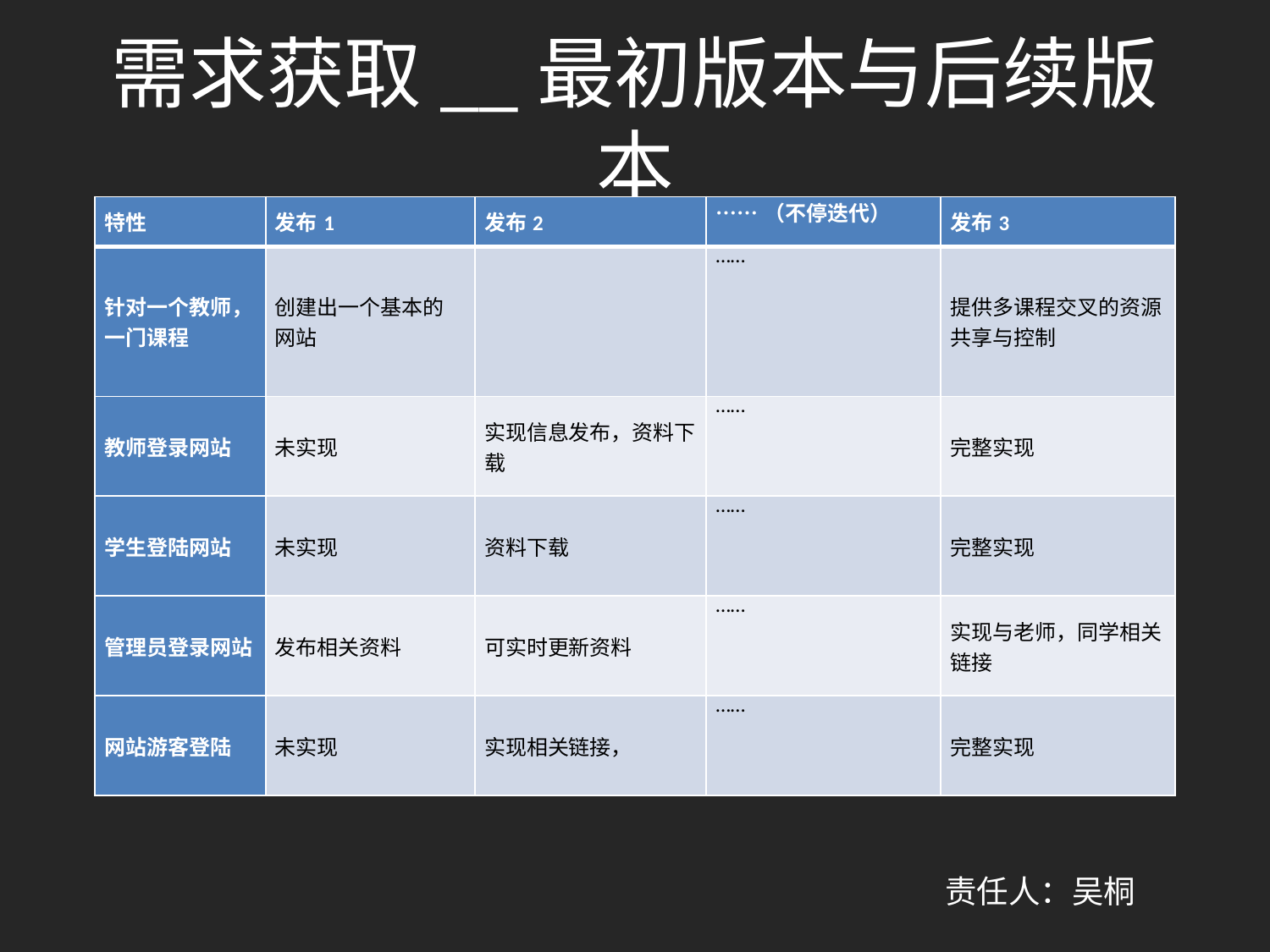

# 需求获取__最初版本与后续版本
| 特性 | 发布1 | 发布2 | ……（不停迭代） | 发布3 |
| --- | --- | --- | --- | --- |
| 针对一个教师，一门课程 | 创建出一个基本的网站 |  | …… | 提供多课程交叉的资源共享与控制 |
| 教师登录网站 | 未实现 | 实现信息发布，资料下载 | …… | 完整实现 |
| 学生登陆网站 | 未实现 | 资料下载 | …… | 完整实现 |
| 管理员登录网站 | 发布相关资料 | 可实时更新资料 | …… | 实现与老师，同学相关链接 |
| 网站游客登陆 | 未实现 | 实现相关链接， | …… | 完整实现 |
责任人：吴桐